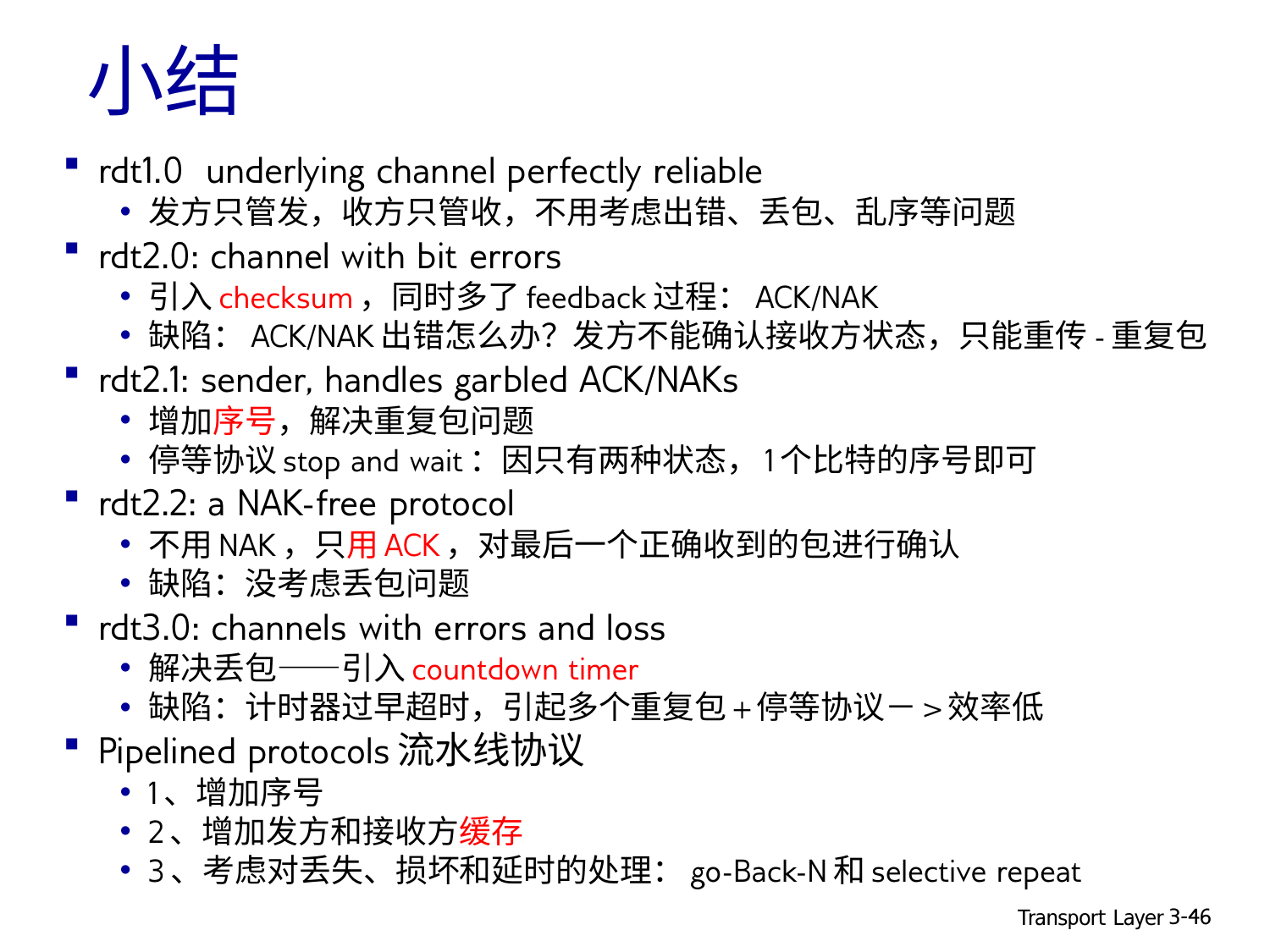

# 小结
rdt1.0  underlying channel perfectly reliable
发方只管发，收方只管收，不用考虑出错、丢包、乱序等问题
rdt2.0: channel with bit errors
引入checksum，同时多了feedback过程：ACK/NAK
缺陷：ACK/NAK出错怎么办？发方不能确认接收方状态，只能重传-重复包
rdt2.1: sender, handles garbled ACK/NAKs
增加序号，解决重复包问题
停等协议stop and wait：因只有两种状态，1个比特的序号即可
rdt2.2: a NAK-free protocol
不用NAK，只用ACK，对最后一个正确收到的包进行确认
缺陷：没考虑丢包问题
rdt3.0: channels with errors and loss
解决丢包——引入countdown timer
缺陷：计时器过早超时，引起多个重复包+停等协议－>效率低
Pipelined protocols流水线协议
1、增加序号
2、增加发方和接收方缓存
3、考虑对丢失、损坏和延时的处理：go-Back-N和selective repeat
Transport Layer
3-46